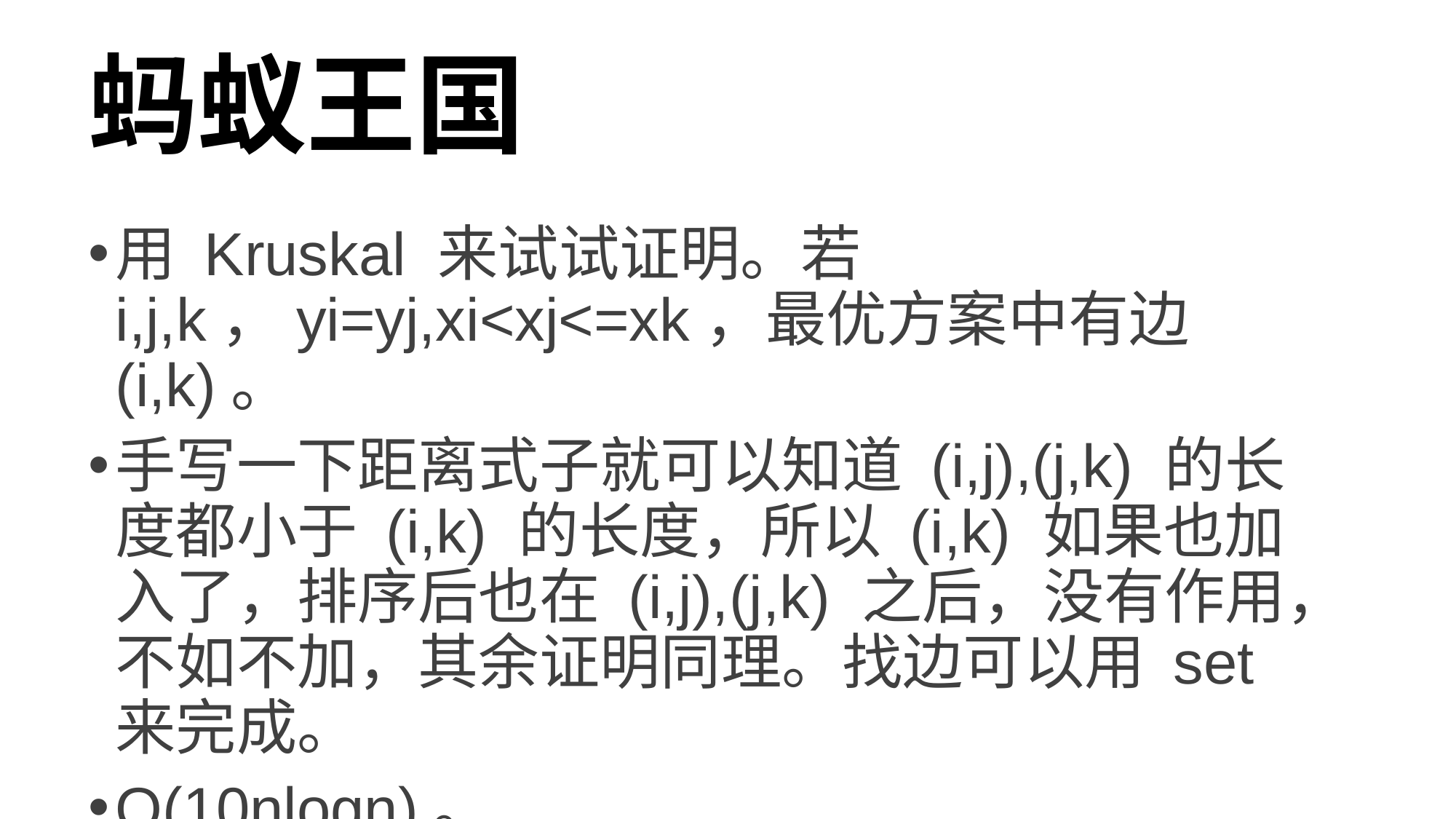

# 蚂蚁王国
用 Kruskal 来试试证明。若 i,j,k，yi=yj,xi<xj<=xk，最优方案中有边 (i,k)。
手写一下距离式子就可以知道 (i,j),(j,k) 的长度都小于 (i,k) 的长度，所以 (i,k) 如果也加入了，排序后也在 (i,j),(j,k) 之后，没有作用，不如不加，其余证明同理。找边可以用 set 来完成。
O(10nlogn)。